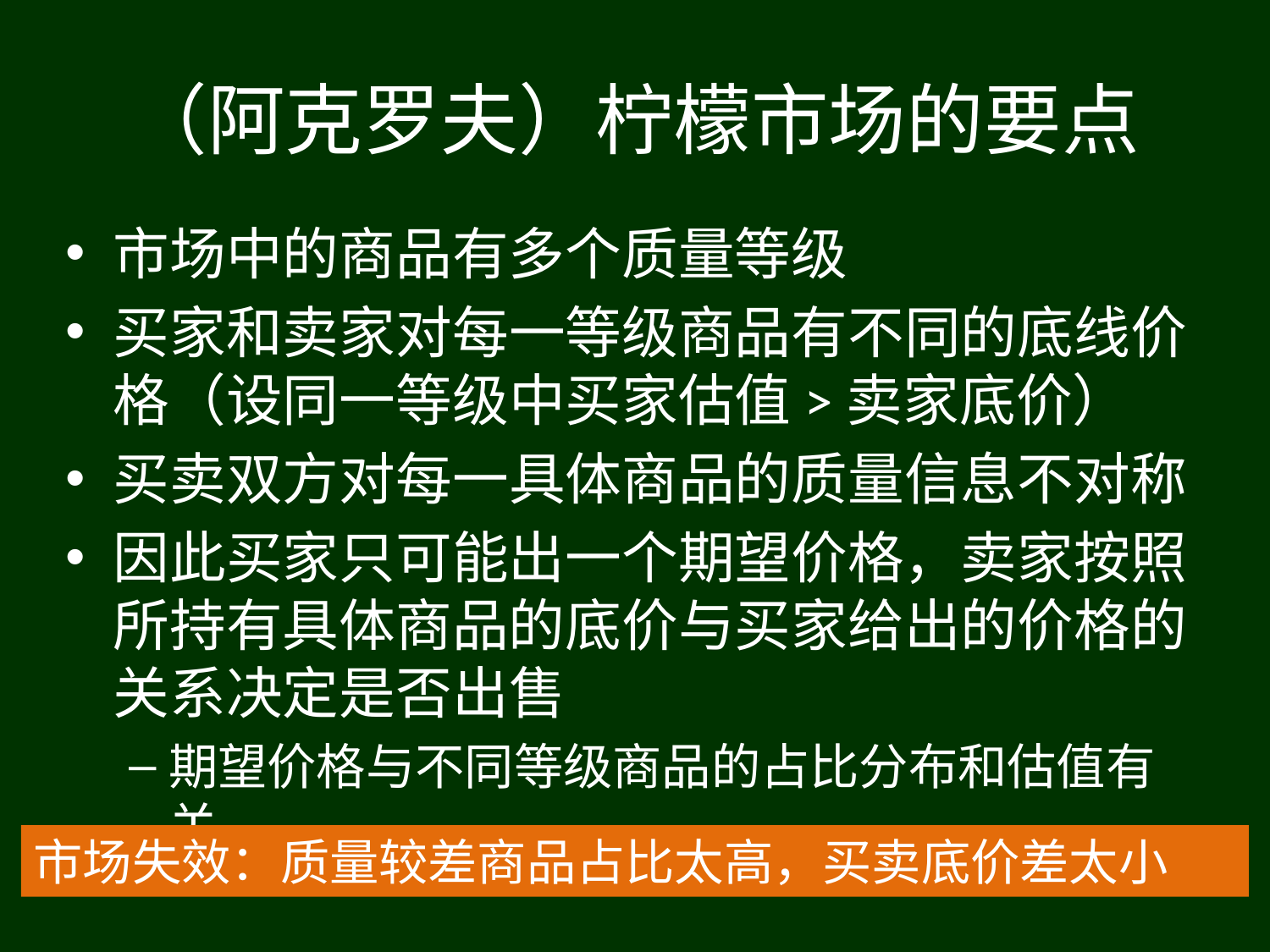

# （阿克罗夫）柠檬市场的要点
市场中的商品有多个质量等级
买家和卖家对每一等级商品有不同的底线价格（设同一等级中买家估值>卖家底价）
买卖双方对每一具体商品的质量信息不对称
因此买家只可能出一个期望价格，卖家按照所持有具体商品的底价与买家给出的价格的关系决定是否出售
期望价格与不同等级商品的占比分布和估值有关
市场失效：质量较差商品占比太高，买卖底价差太小